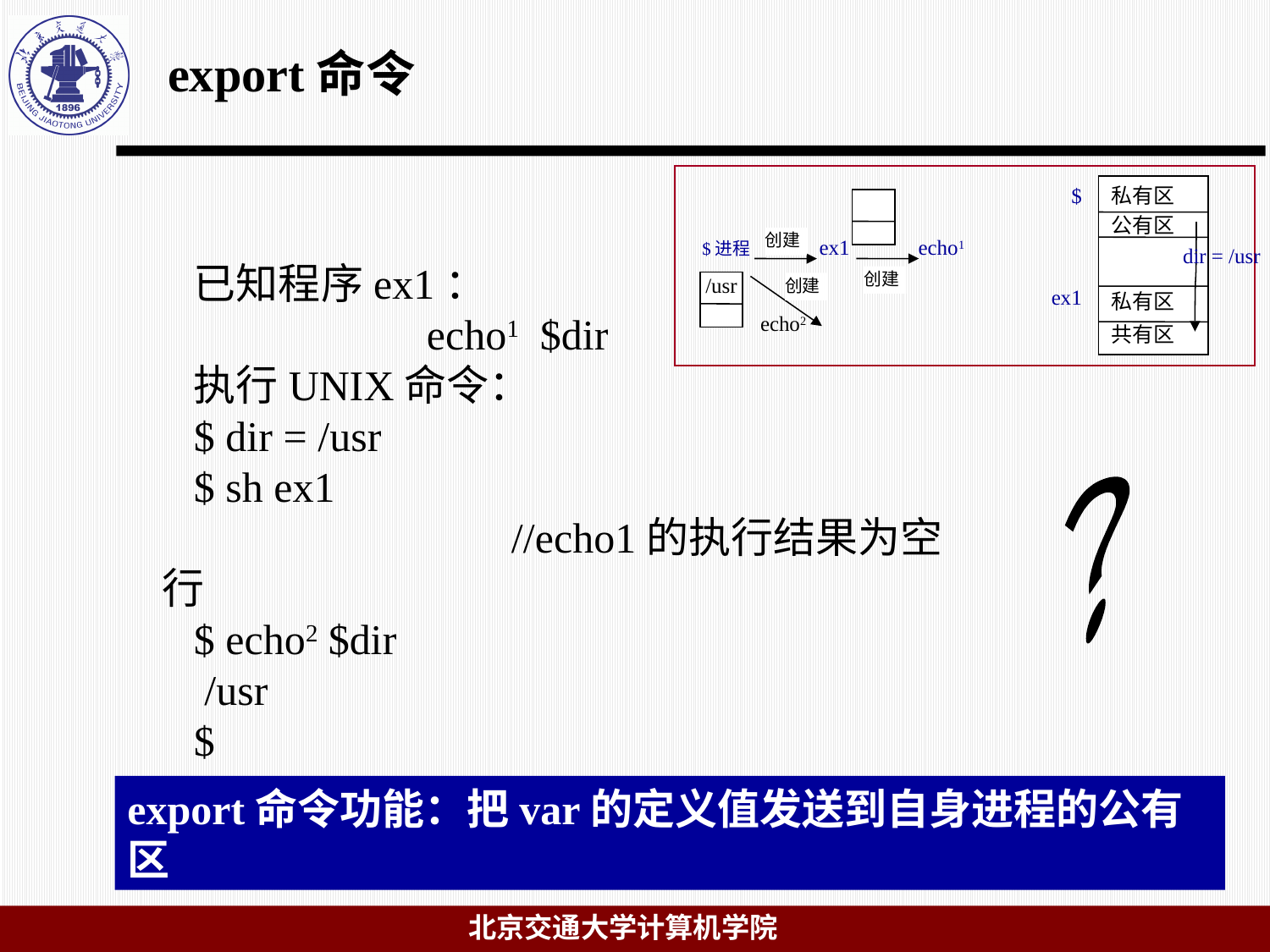

# export命令

$

ex1

私有区
公有区

私有区
共有区

$进程              ex1             echo1

           echo2

创建

创建
/usr

创建

dir = /usr
已知程序ex1：
                      echo1  $dir
执行UNIX命令：
$ dir = /usr
$ sh ex1
                              //echo1的执行结果为空行
$ echo2 $dir
 /usr
$
？
export命令功能：把var的定义值发送到自身进程的公有区